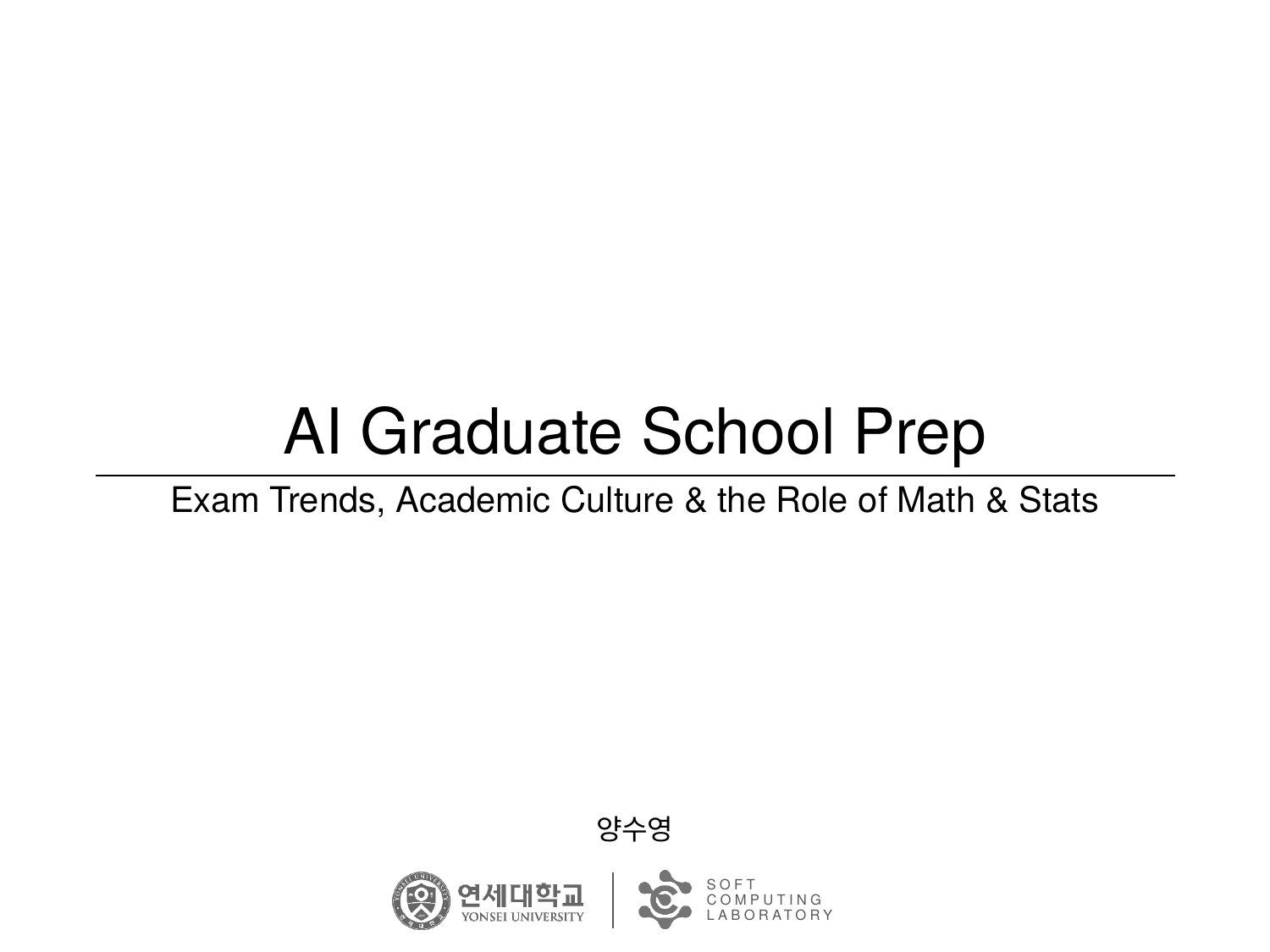

AI Graduate School Prep
Exam Trends, Academic Culture & the Role of Math & Stats
양수영